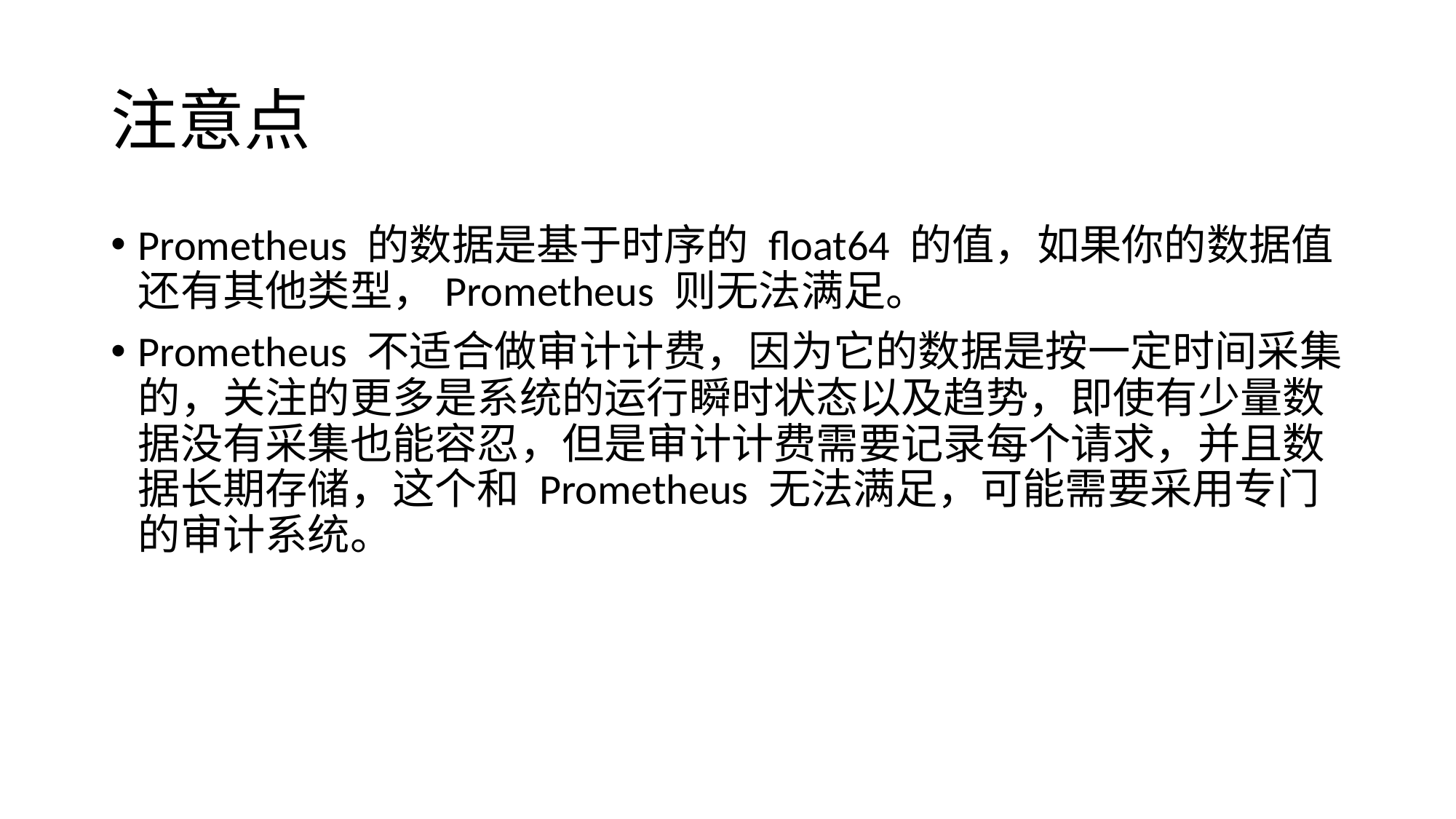

# 注意点
Prometheus 的数据是基于时序的 float64 的值，如果你的数据值还有其他类型，Prometheus 则无法满足。
Prometheus 不适合做审计计费，因为它的数据是按一定时间采集的，关注的更多是系统的运行瞬时状态以及趋势，即使有少量数据没有采集也能容忍，但是审计计费需要记录每个请求，并且数据长期存储，这个和 Prometheus 无法满足，可能需要采用专门的审计系统。